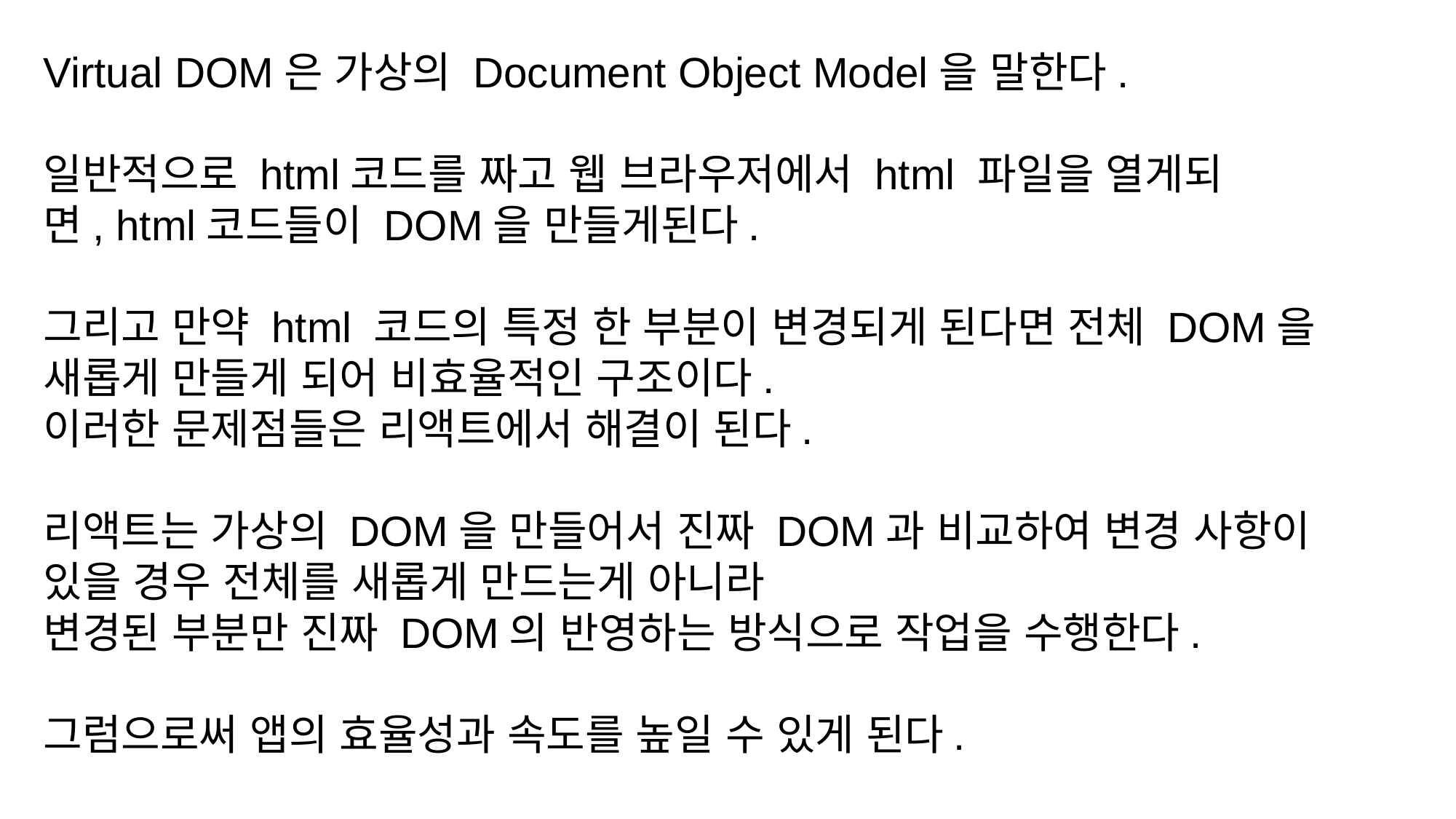

Virtual DOM은 가상의 Document Object Model을 말한다.
일반적으로 html코드를 짜고 웹 브라우저에서 html 파일을 열게되면, html코드들이 DOM을 만들게된다.
그리고 만약 html 코드의 특정 한 부분이 변경되게 된다면 전체 DOM을 새롭게 만들게 되어 비효율적인 구조이다.
이러한 문제점들은 리액트에서 해결이 된다.
리액트는 가상의 DOM을 만들어서 진짜 DOM과 비교하여 변경 사항이 있을 경우 전체를 새롭게 만드는게 아니라
변경된 부분만 진짜 DOM의 반영하는 방식으로 작업을 수행한다.
그럼으로써 앱의 효율성과 속도를 높일 수 있게 된다.